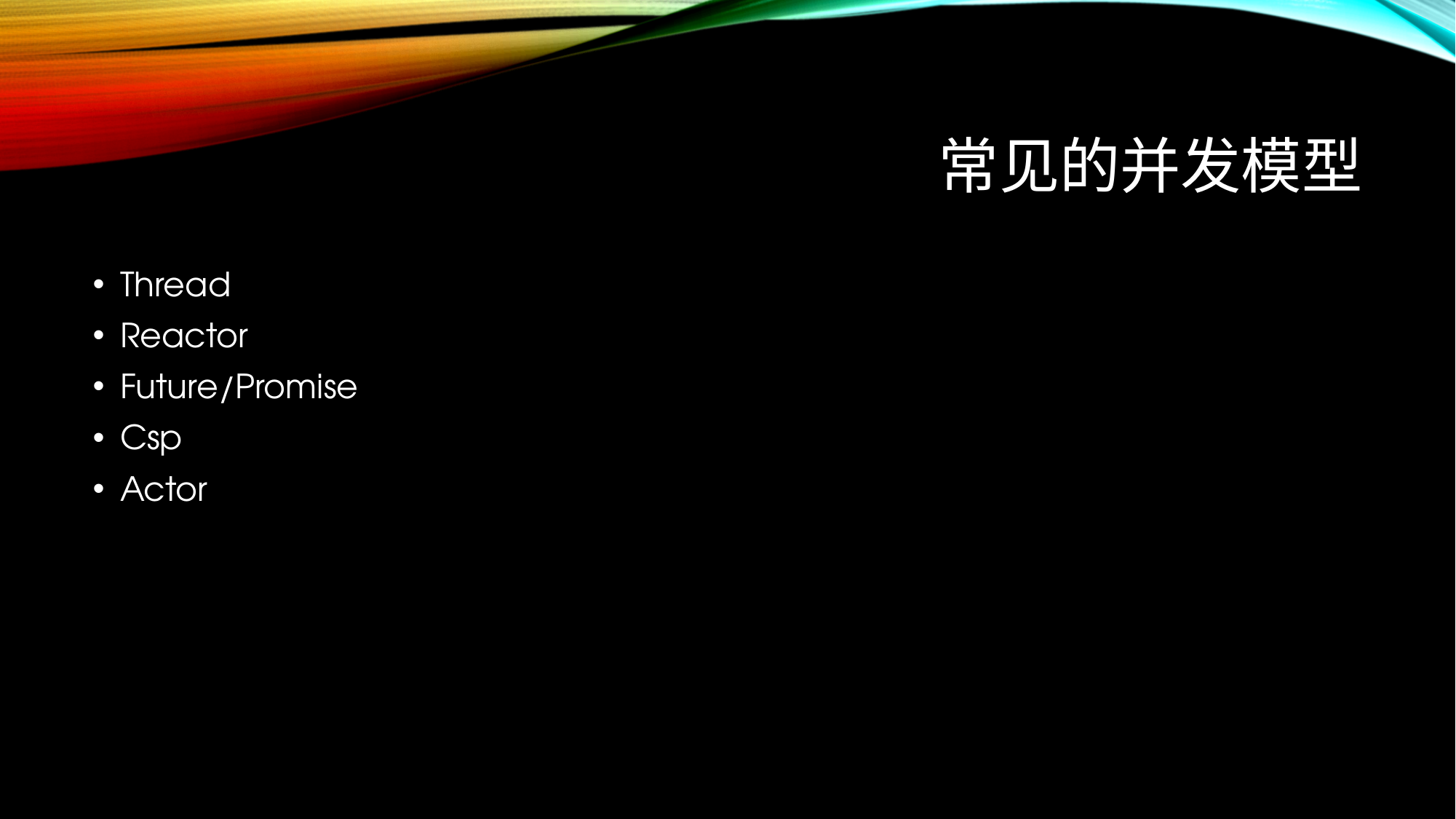

# 常见的并发模型
Thread
Reactor
Future/Promise
Csp
Actor